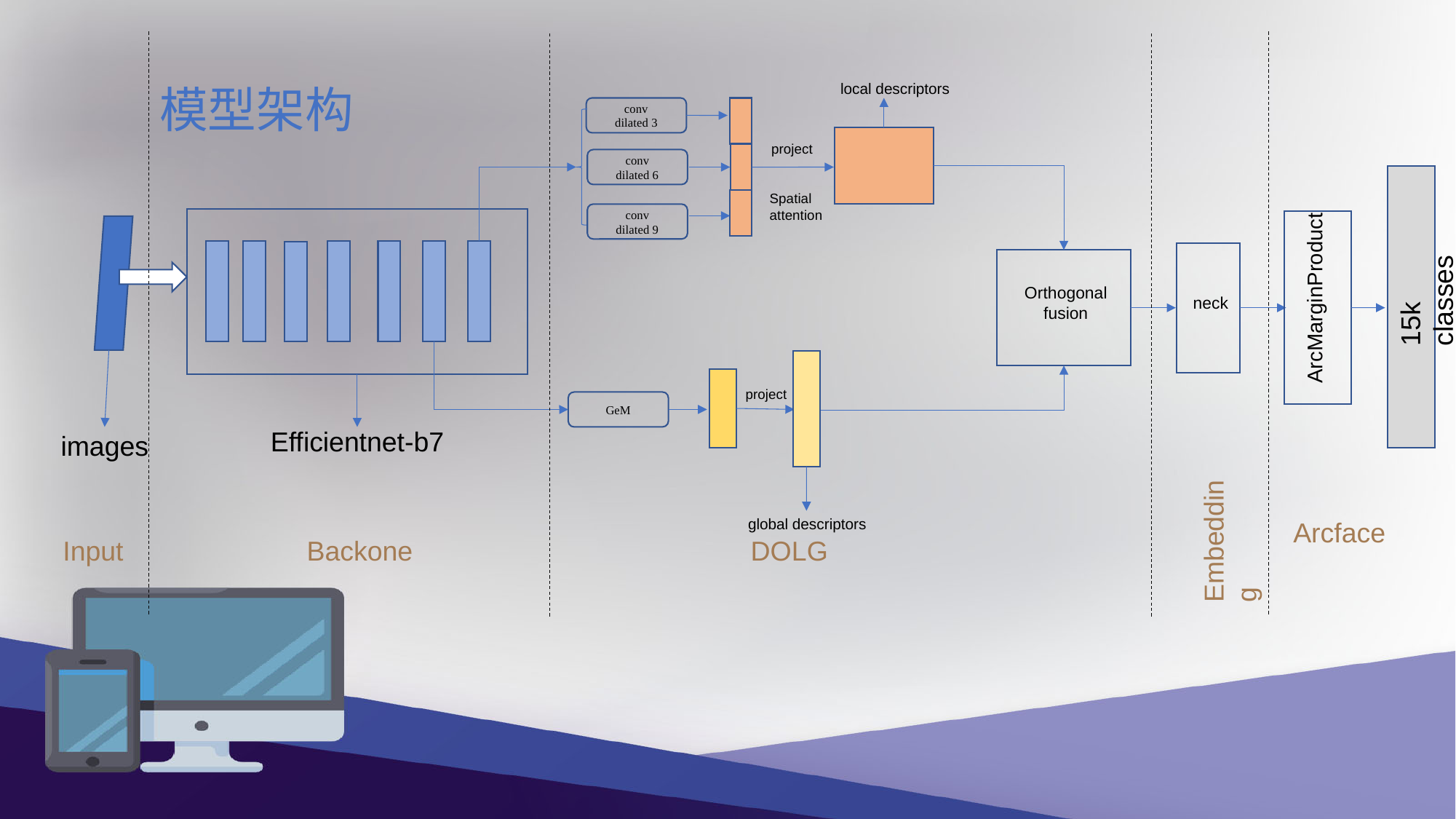

模型架构
local descriptors
conv
dilated 3

project

conv
dilated 6

Spatial
attention

conv
dilated 9

ArcMarginProduct
15k classes

Orthogonal fusion
neck

project
GeM
Efficientnet-b7
images
global descriptors
Arcface
Embedding
Input
Backone
DOLG